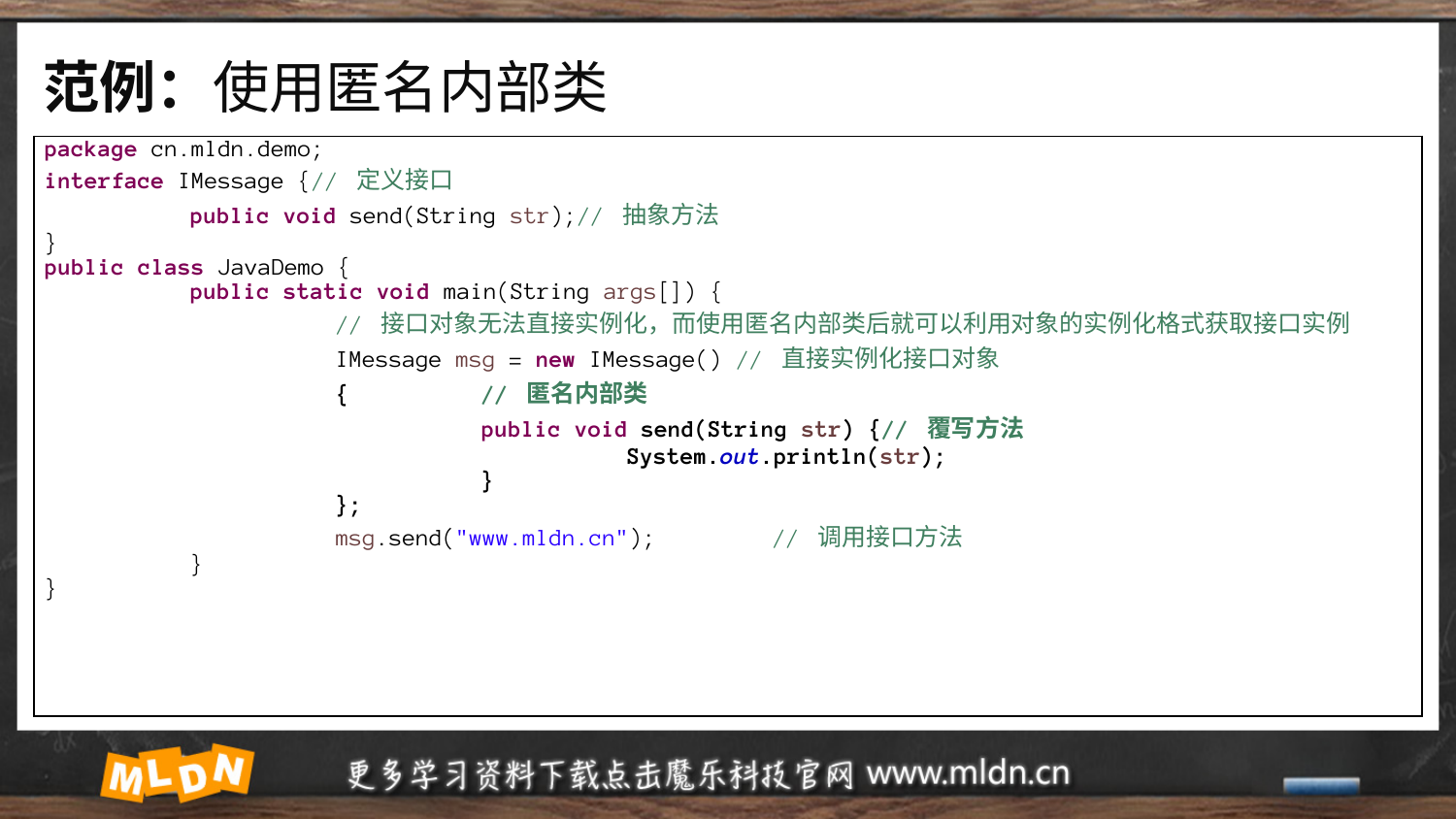

# 范例：使用匿名内部类
| package cn.mldn.demo; interface IMessage {// 定义接口 public void send(String str);// 抽象方法 } public class JavaDemo { public static void main(String args[]) { // 接口对象无法直接实例化，而使用匿名内部类后就可以利用对象的实例化格式获取接口实例 IMessage msg = new IMessage() // 直接实例化接口对象 { // 匿名内部类 public void send(String str) {// 覆写方法 System.out.println(str); } }; msg.send("www.mldn.cn"); // 调用接口方法 } } |
| --- |